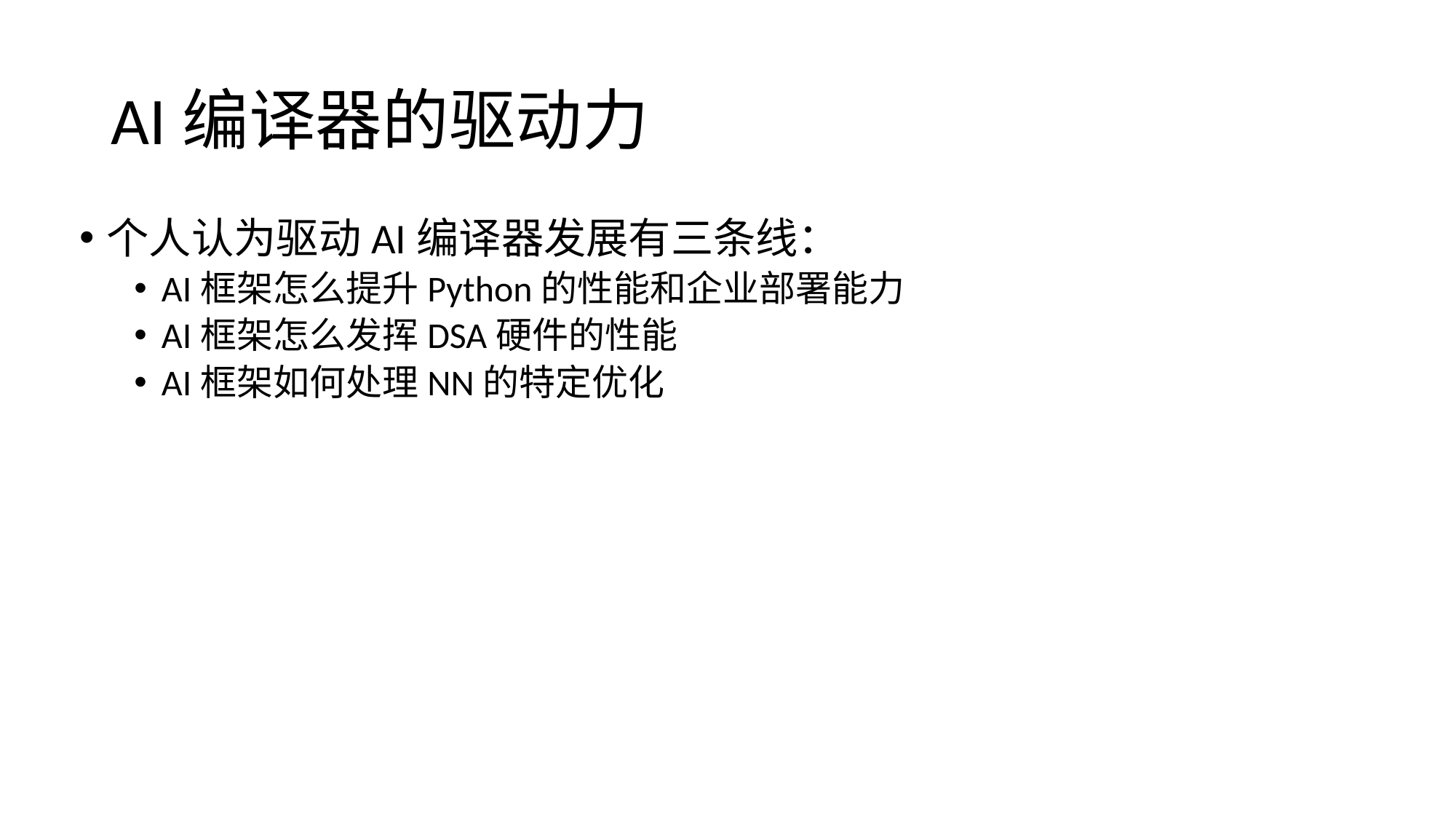

# AI编译器的驱动力
个人认为驱动AI编译器发展有三条线：
AI框架怎么提升Python的性能和企业部署能力
AI框架怎么发挥DSA硬件的性能
AI框架如何处理NN的特定优化